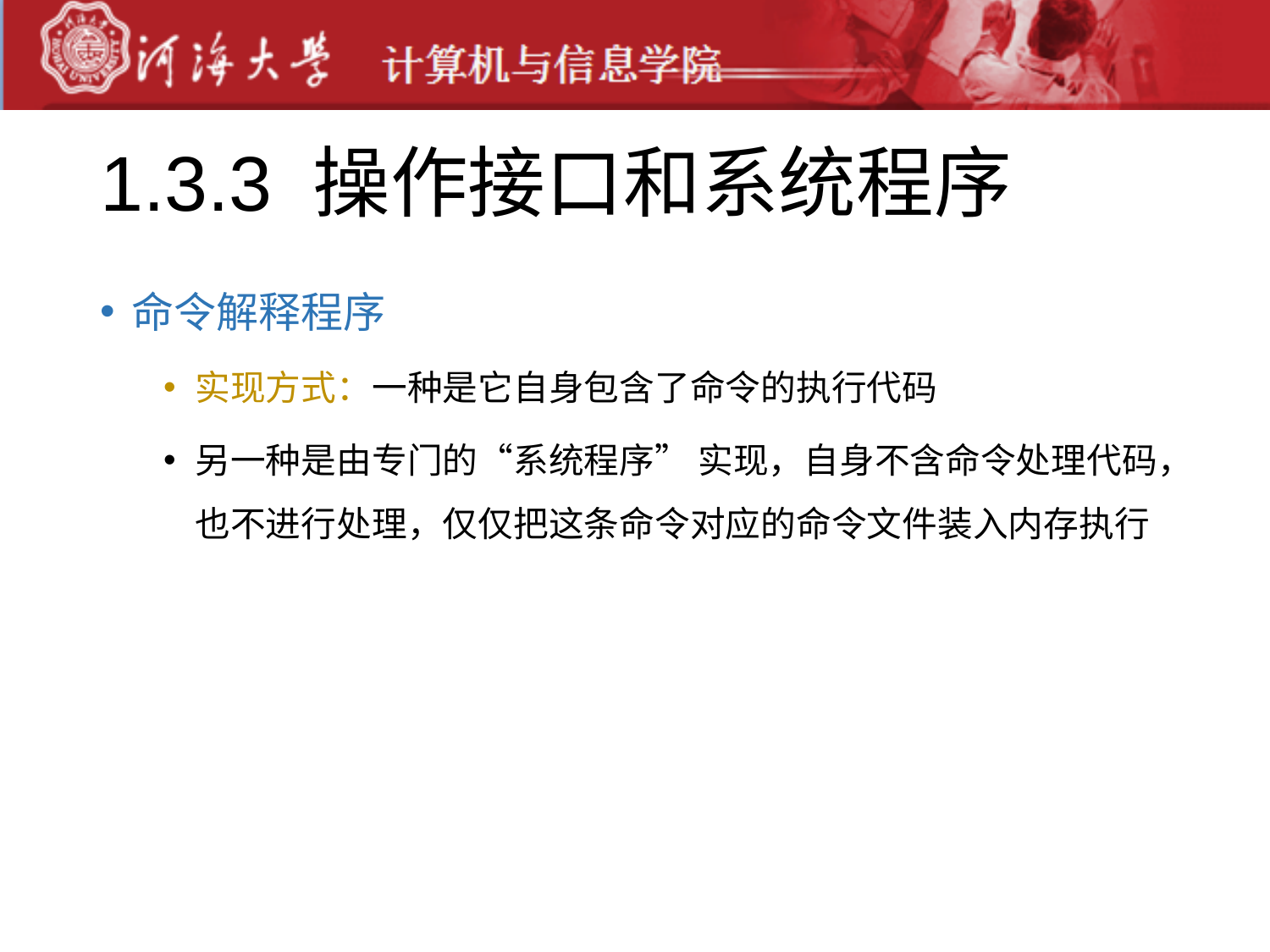

# 1.3.3 操作接口和系统程序
命令解释程序
实现方式：一种是它自身包含了命令的执行代码
另一种是由专门的“系统程序” 实现，自身不含命令处理代码，也不进行处理，仅仅把这条命令对应的命令文件装入内存执行